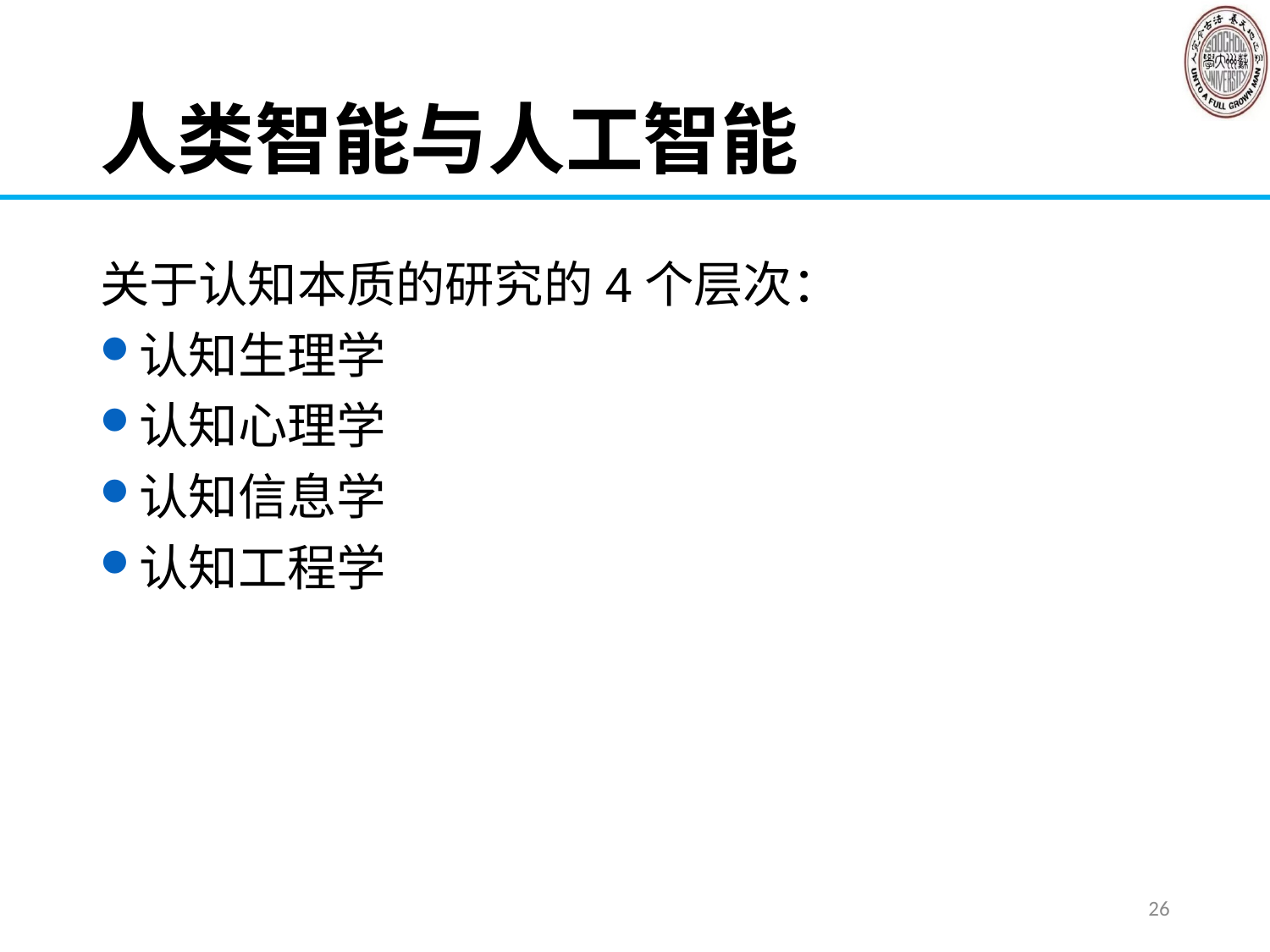

# 人类智能与人工智能
关于认知本质的研究的4个层次：
认知生理学
认知心理学
认知信息学
认知工程学
26